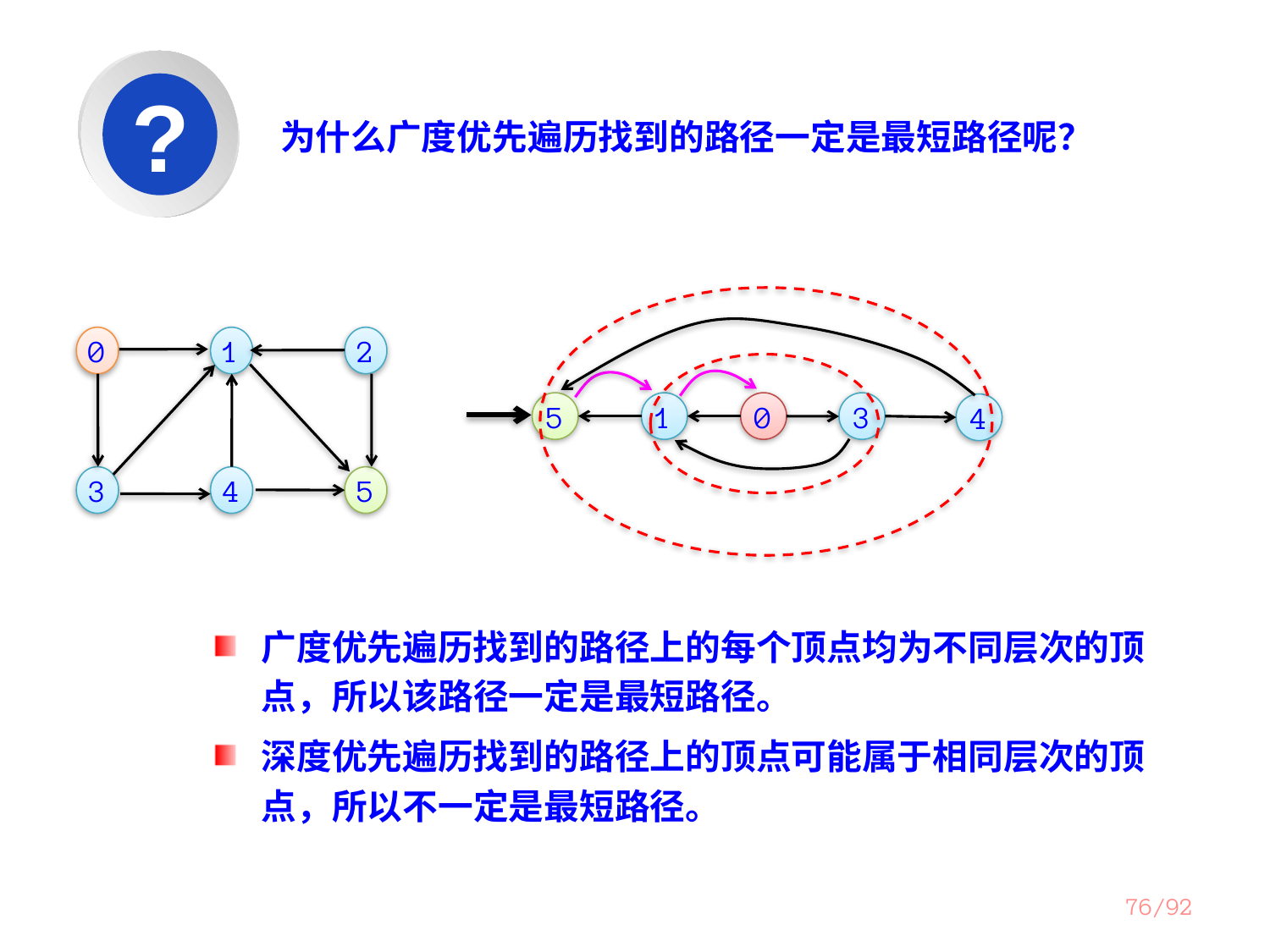

?
为什么广度优先遍历找到的路径一定是最短路径呢？

0
1
2

3
4
5

5
1
0
3
4

广度优先遍历找到的路径上的每个顶点均为不同层次的顶点，所以该路径一定是最短路径。
深度优先遍历找到的路径上的顶点可能属于相同层次的顶点，所以不一定是最短路径。
76/92